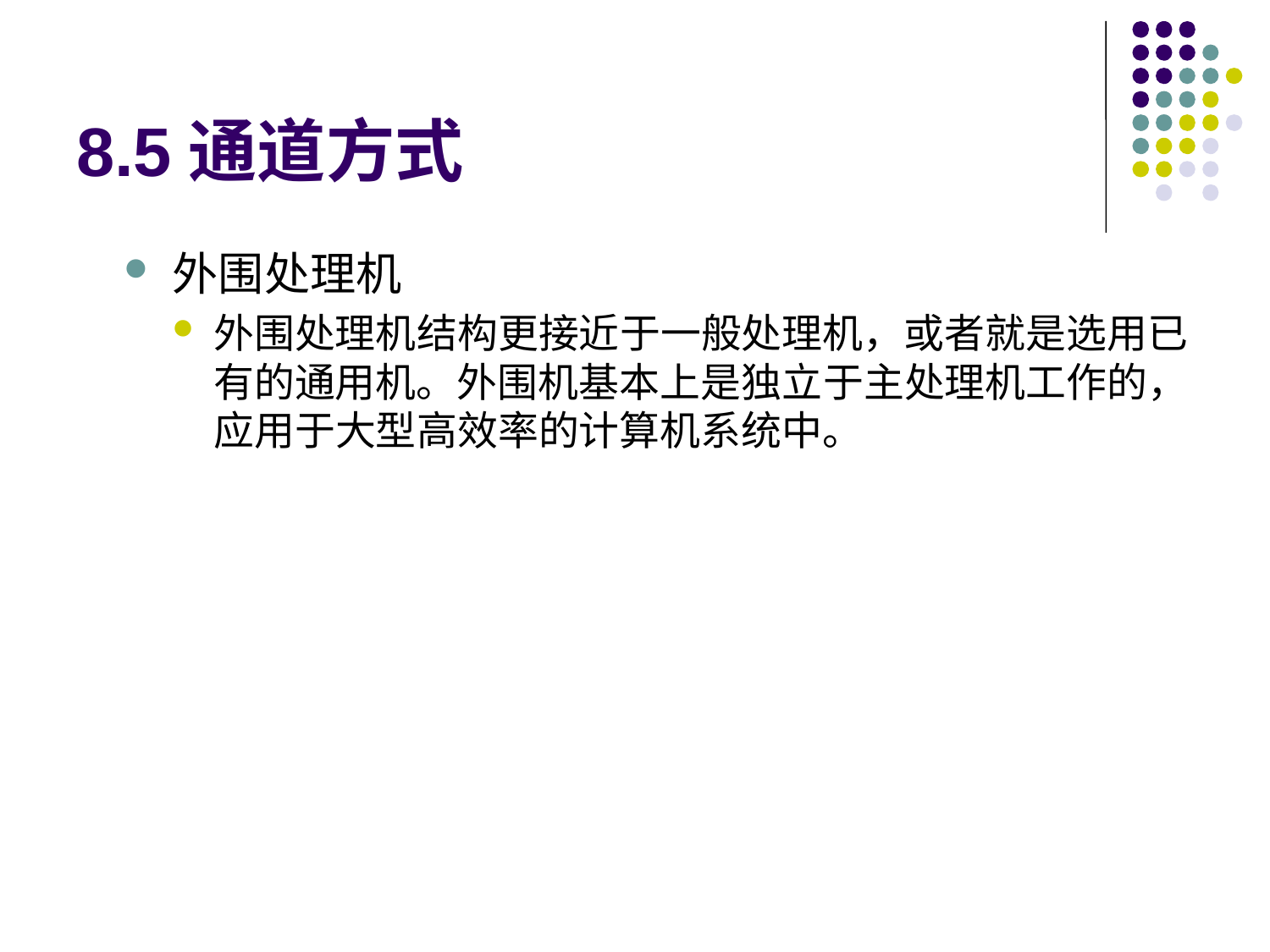

# 8.5通道方式
外围处理机
外围处理机结构更接近于一般处理机，或者就是选用已有的通用机。外围机基本上是独立于主处理机工作的，应用于大型高效率的计算机系统中。
51